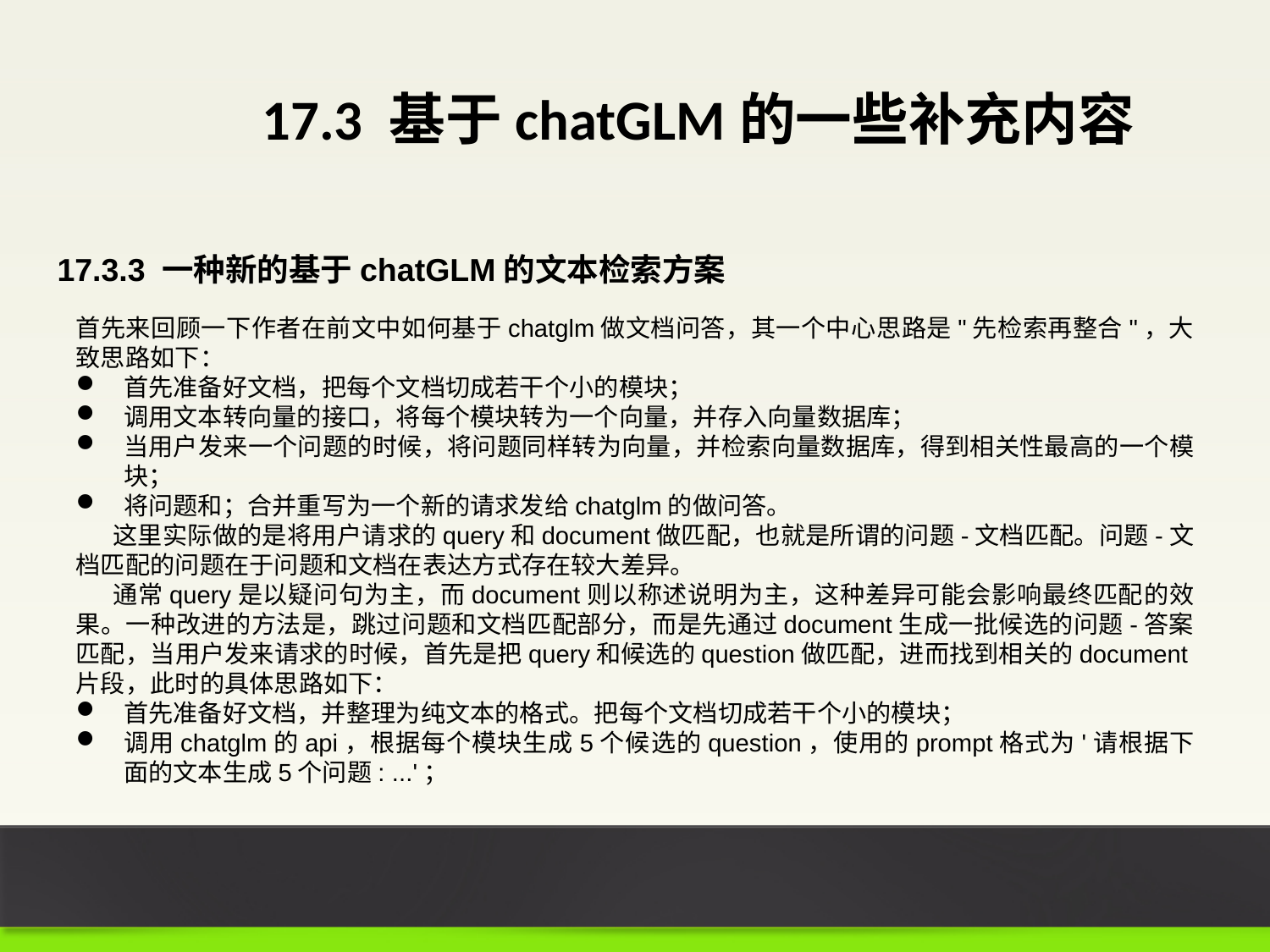

# 17.3 基于chatGLM的一些补充内容
17.3.3 一种新的基于chatGLM的文本检索方案
首先来回顾一下作者在前文中如何基于chatglm做文档问答，其一个中心思路是"先检索再整合"，大致思路如下：
首先准备好文档，把每个文档切成若干个小的模块；
调用文本转向量的接口，将每个模块转为一个向量，并存入向量数据库；
当用户发来一个问题的时候，将问题同样转为向量，并检索向量数据库，得到相关性最高的一个模块；
将问题和；合并重写为一个新的请求发给chatglm的做问答。
这里实际做的是将用户请求的query和document做匹配，也就是所谓的问题-文档匹配。问题-文档匹配的问题在于问题和文档在表达方式存在较大差异。
通常query是以疑问句为主，而document则以称述说明为主，这种差异可能会影响最终匹配的效果。一种改进的方法是，跳过问题和文档匹配部分，而是先通过document生成一批候选的问题-答案匹配，当用户发来请求的时候，首先是把query和候选的question做匹配，进而找到相关的document片段，此时的具体思路如下：
首先准备好文档，并整理为纯文本的格式。把每个文档切成若干个小的模块；
调用chatglm的api，根据每个模块生成5个候选的question，使用的prompt格式为'请根据下面的文本生成5个问题: ...'；